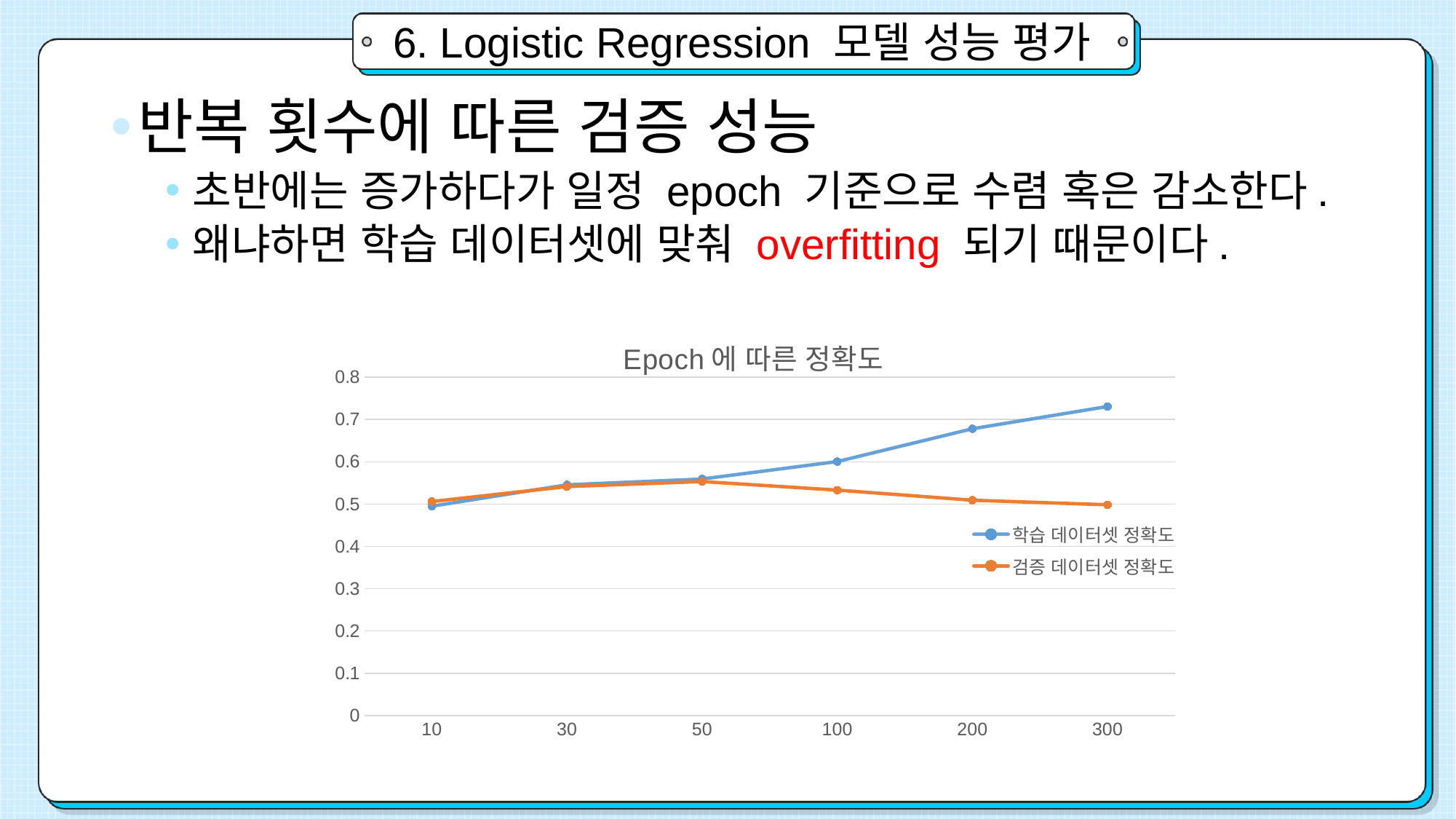

# 6. Logistic Regression 모델 성능 평가
반복 횟수에 따른 검증 성능
초반에는 증가하다가 일정 epoch 기준으로 수렴 혹은 감소한다.
왜냐하면 학습 데이터셋에 맞춰 overfitting 되기 때문이다.

### Chart: Epoch에 따른 정확도

| Category | 학습 데이터셋 정확도 | 검증 데이터셋 정확도 |
|---|---|---|
| 10 | 0.495 | 0.506 |
| 30 | 0.5455 | 0.5415 |
| 50 | 0.5593 | 0.5533 |
| 100 | 0.6005 | 0.533 |
| 200 | 0.6781 | 0.5092 |
| 300 | 0.7307 | 0.4984 |